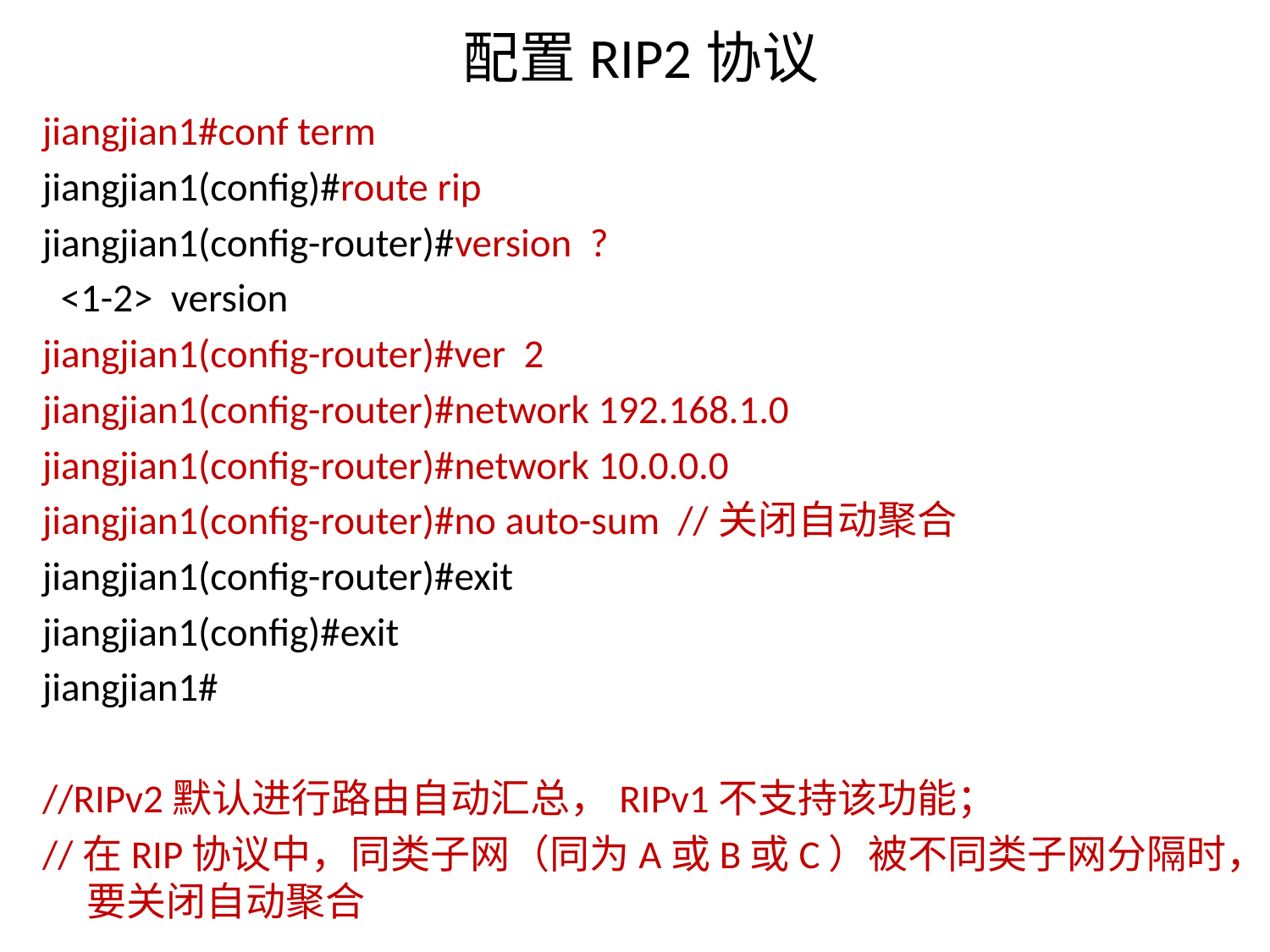

# 配置RIP2协议
jiangjian1#conf term
jiangjian1(config)#route rip
jiangjian1(config-router)#version  ?
  <1-2>  version
jiangjian1(config-router)#ver  2
jiangjian1(config-router)#network 192.168.1.0
jiangjian1(config-router)#network 10.0.0.0
jiangjian1(config-router)#no auto-sum  //关闭自动聚合
jiangjian1(config-router)#exit
jiangjian1(config)#exit
jiangjian1#

//RIPv2默认进行路由自动汇总，RIPv1不支持该功能；
//在RIP协议中，同类子网（同为A或B或C）被不同类子网分隔时，要关闭自动聚合